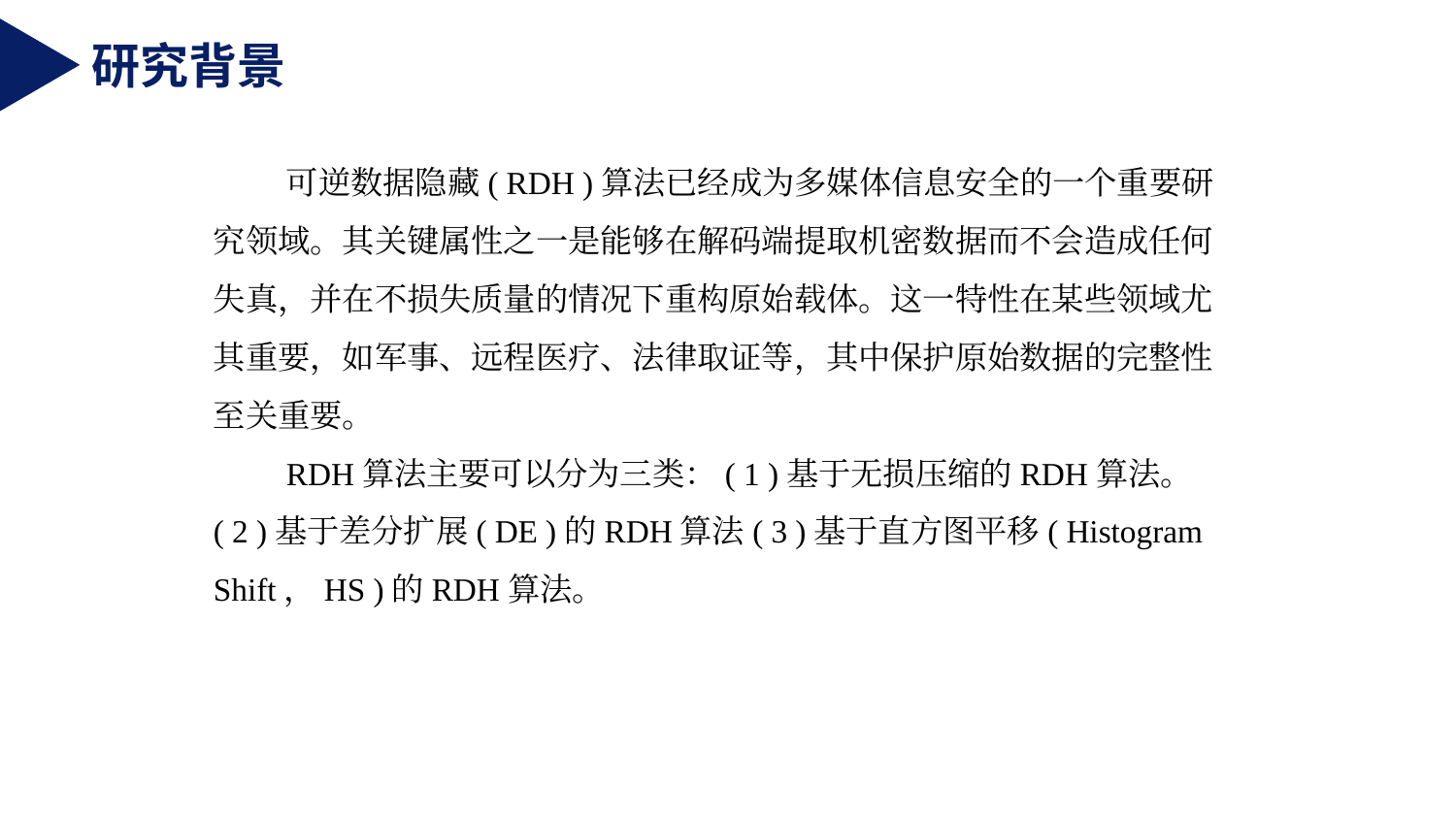

研究背景
可逆数据隐藏( RDH )算法已经成为多媒体信息安全的一个重要研究领域。其关键属性之一是能够在解码端提取机密数据而不会造成任何失真，并在不损失质量的情况下重构原始载体。这一特性在某些领域尤其重要，如军事、远程医疗、法律取证等，其中保护原始数据的完整性至关重要。
RDH算法主要可以分为三类：( 1 )基于无损压缩的RDH算法。 ( 2 )基于差分扩展( DE )的RDH算法( 3 )基于直方图平移( Histogram Shift，HS )的RDH算法。